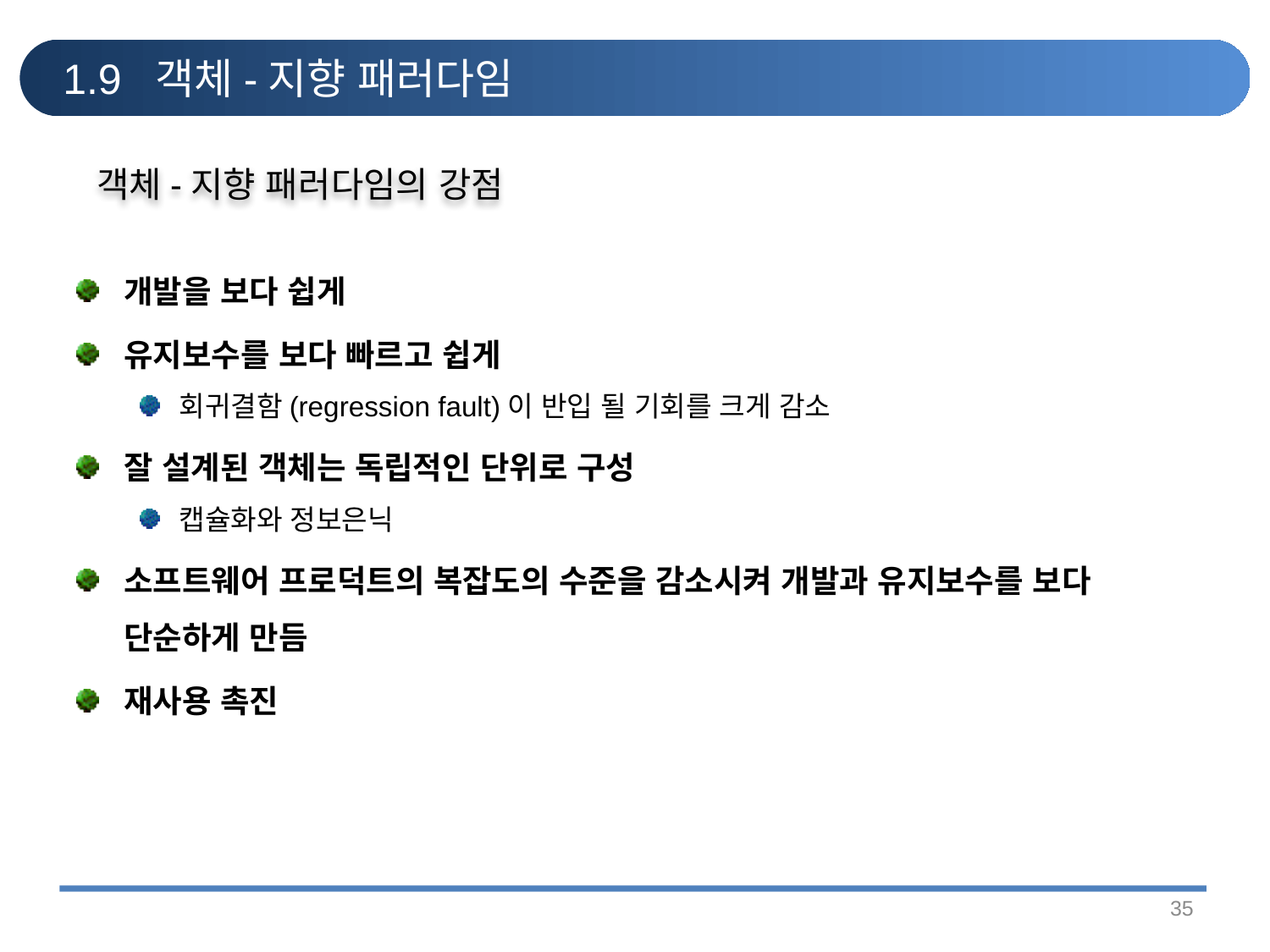

# 1.9  객체-지향 패러다임
객체-지향 패러다임의 강점
개발을 보다 쉽게
유지보수를 보다 빠르고 쉽게
회귀결함(regression fault)이 반입 될 기회를 크게 감소
잘 설계된 객체는 독립적인 단위로 구성
캡슐화와 정보은닉
소프트웨어 프로덕트의 복잡도의 수준을 감소시켜 개발과 유지보수를 보다 단순하게 만듬
재사용 촉진

35